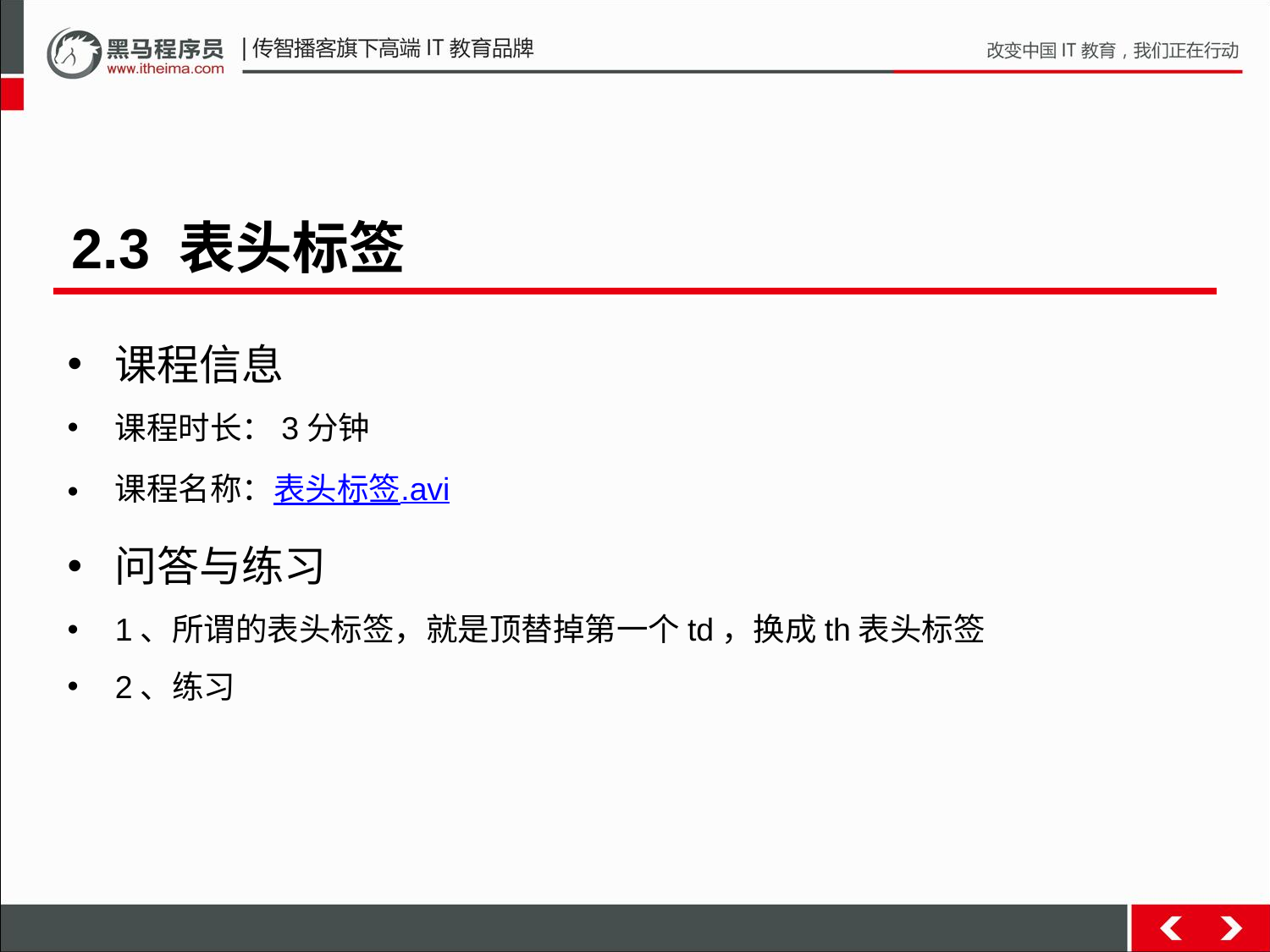

2.3 表头标签
课程信息
课程时长：3分钟
课程名称：表头标签.avi
问答与练习
1、所谓的表头标签，就是顶替掉第一个td，换成th表头标签
2、练习